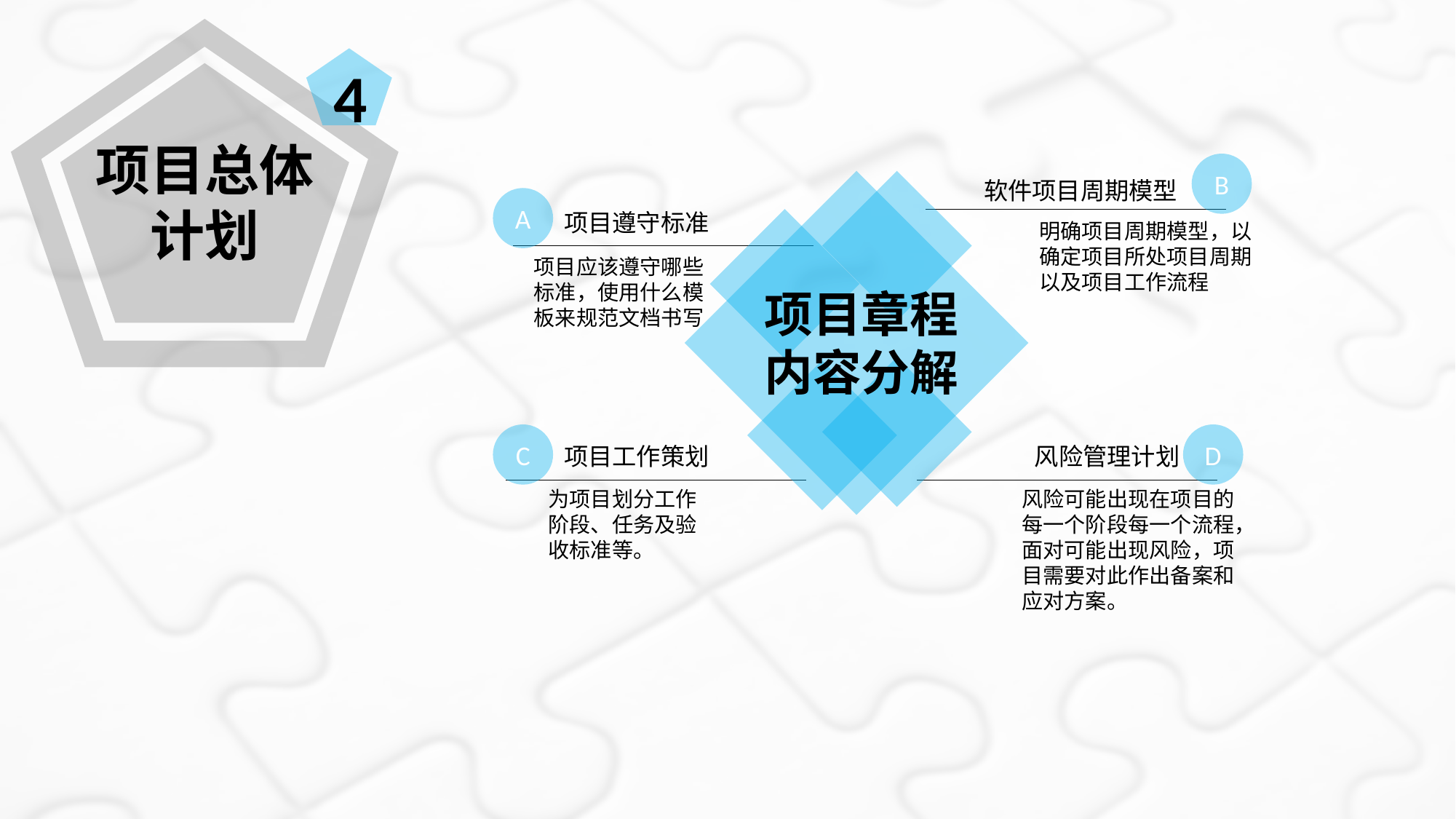

4

项目总体计划
B
软件项目周期模型

项目章程
内容分解

A
项目遵守标准
明确项目周期模型，以确定项目所处项目周期以及项目工作流程
项目应该遵守哪些标准，使用什么模板来规范文档书写
C
D
项目工作策划
风险管理计划
为项目划分工作阶段、任务及验收标准等。
风险可能出现在项目的每一个阶段每一个流程，面对可能出现风险，项目需要对此作出备案和应对方案。